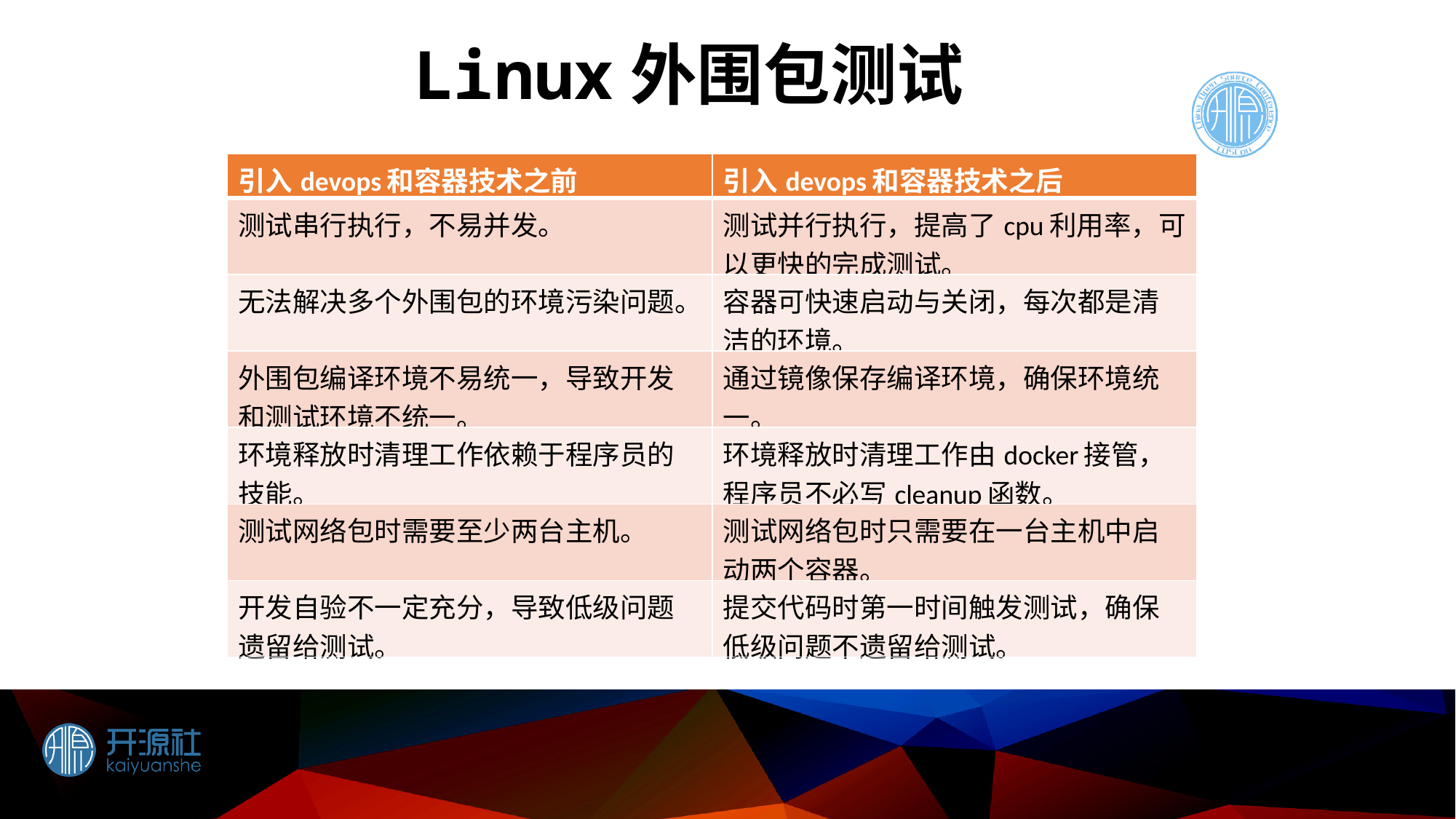

Linux外围包测试
| 引入devops和容器技术之前 | 引入devops和容器技术之后 |
| --- | --- |
| 测试串行执行，不易并发。 | 测试并行执行，提高了cpu利用率，可以更快的完成测试。 |
| 无法解决多个外围包的环境污染问题。 | 容器可快速启动与关闭，每次都是清洁的环境。 |
| 外围包编译环境不易统一，导致开发和测试环境不统一。 | 通过镜像保存编译环境，确保环境统一。 |
| 环境释放时清理工作依赖于程序员的技能。 | 环境释放时清理工作由docker接管，程序员不必写cleanup函数。 |
| 测试网络包时需要至少两台主机。 | 测试网络包时只需要在一台主机中启动两个容器。 |
| 开发自验不一定充分，导致低级问题遗留给测试。 | 提交代码时第一时间触发测试，确保低级问题不遗留给测试。 |